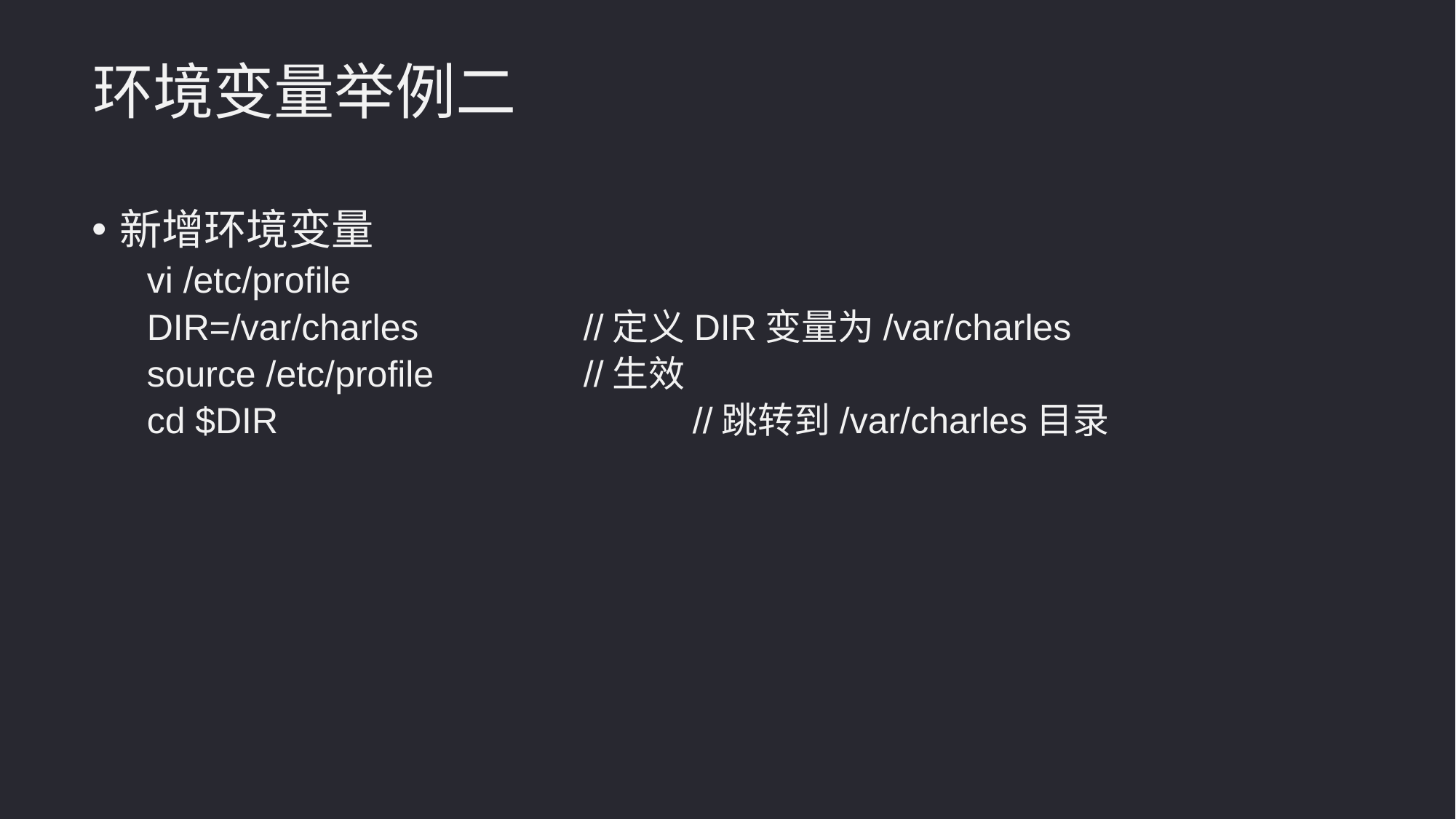

环境变量举例二
新增环境变量
vi /etc/profile
DIR=/var/charles		//定义DIR变量为/var/charles
source /etc/profile		//生效
cd $DIR				//跳转到/var/charles目录